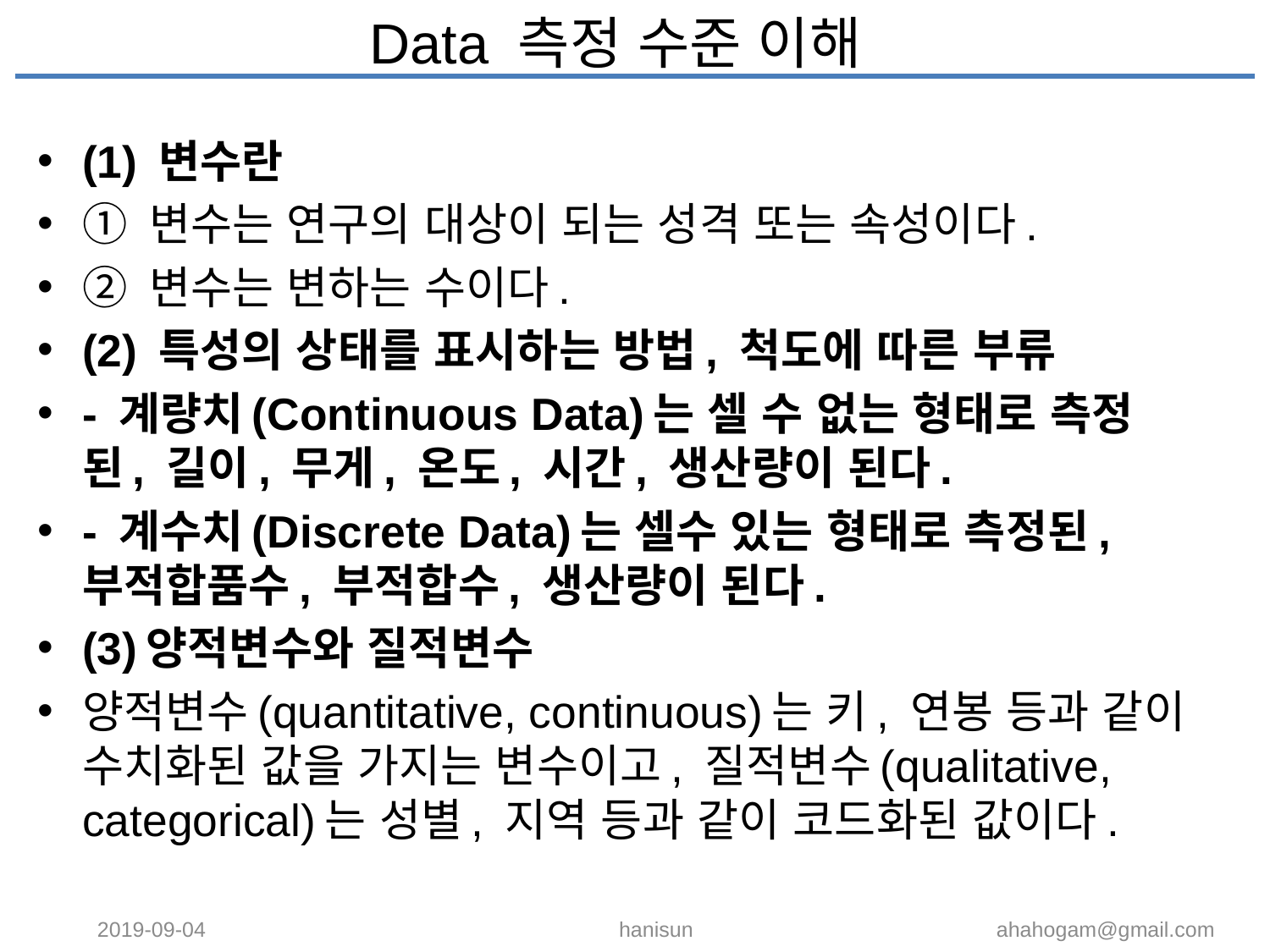

# Data 측정 수준 이해
(1) 변수란
① 변수는 연구의 대상이 되는 성격 또는 속성이다.
② 변수는 변하는 수이다.
(2) 특성의 상태를 표시하는 방법, 척도에 따른 부류
- 계량치(Continuous Data)는 셀 수 없는 형태로 측정된, 길이, 무게, 온도, 시간, 생산량이 된다.
- 계수치(Discrete Data)는 셀수 있는 형태로 측정된, 부적합품수, 부적합수, 생산량이 된다.
(3)양적변수와 질적변수
양적변수(quantitative, continuous)는 키, 연봉 등과 같이 수치화된 값을 가지는 변수이고, 질적변수(qualitative, categorical)는 성별, 지역 등과 같이 코드화된 값이다.